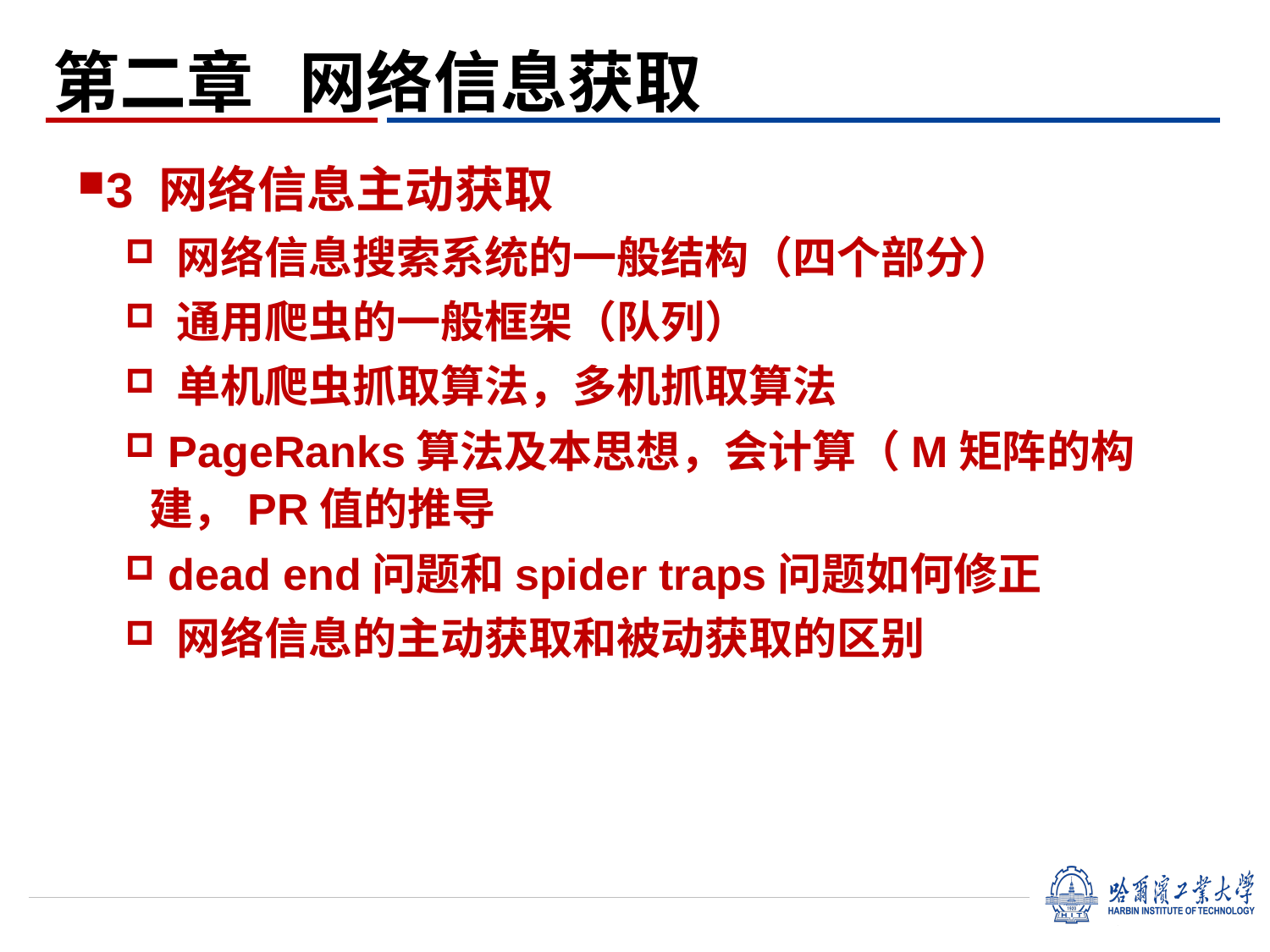

第二章   网络信息获取
3 网络信息主动获取
 网络信息搜索系统的一般结构（四个部分）
 通用爬虫的一般框架（队列）
 单机爬虫抓取算法，多机抓取算法
 PageRanks算法及本思想，会计算（M矩阵的构建，PR值的推导
 dead end问题和spider traps问题如何修正
 网络信息的主动获取和被动获取的区别